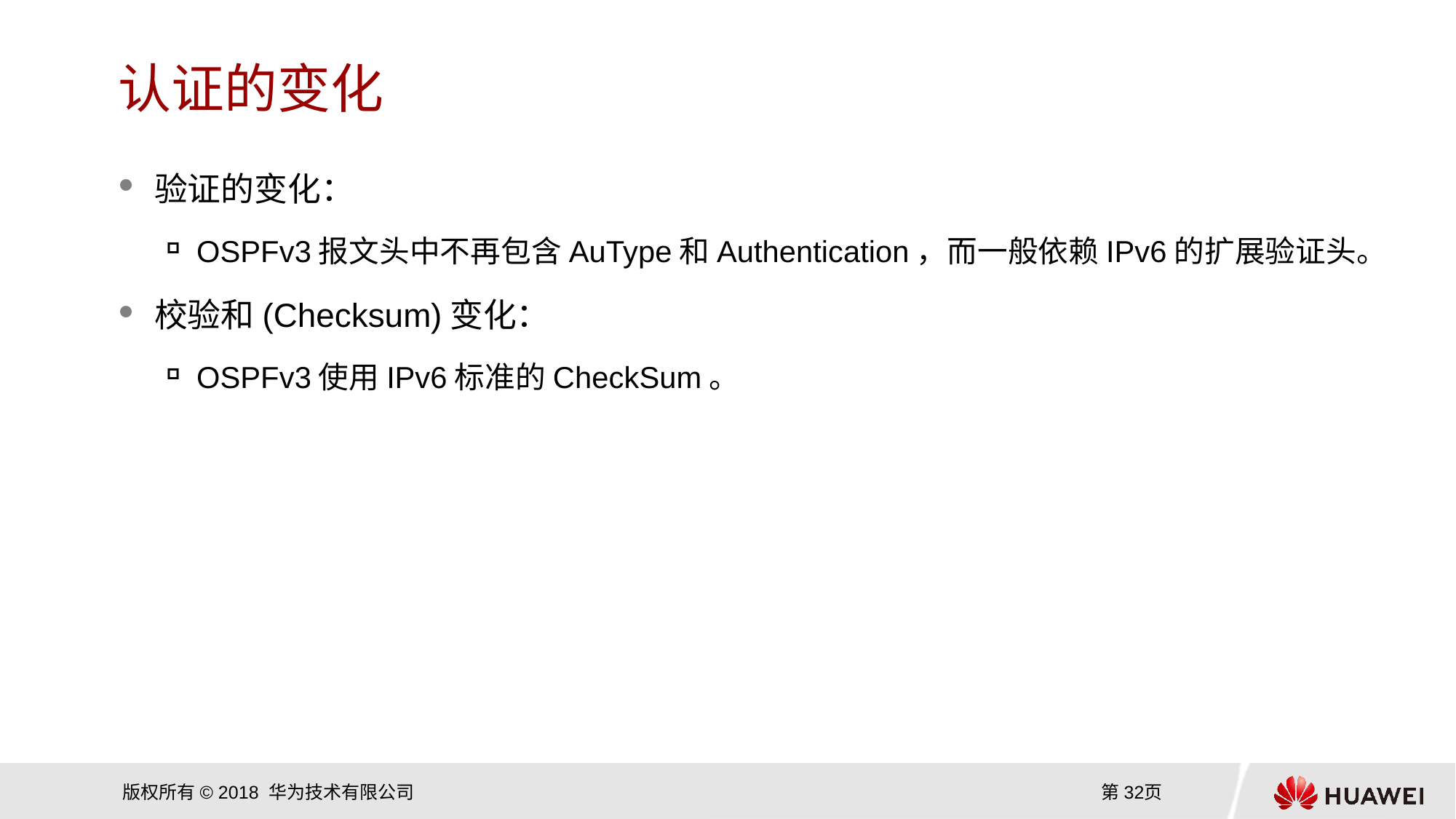

# 认证的变化
验证的变化：
OSPFv3报文头中不再包含AuType和Authentication，而一般依赖IPv6的扩展验证头。
校验和(Checksum)变化：
OSPFv3使用IPv6标准的CheckSum。